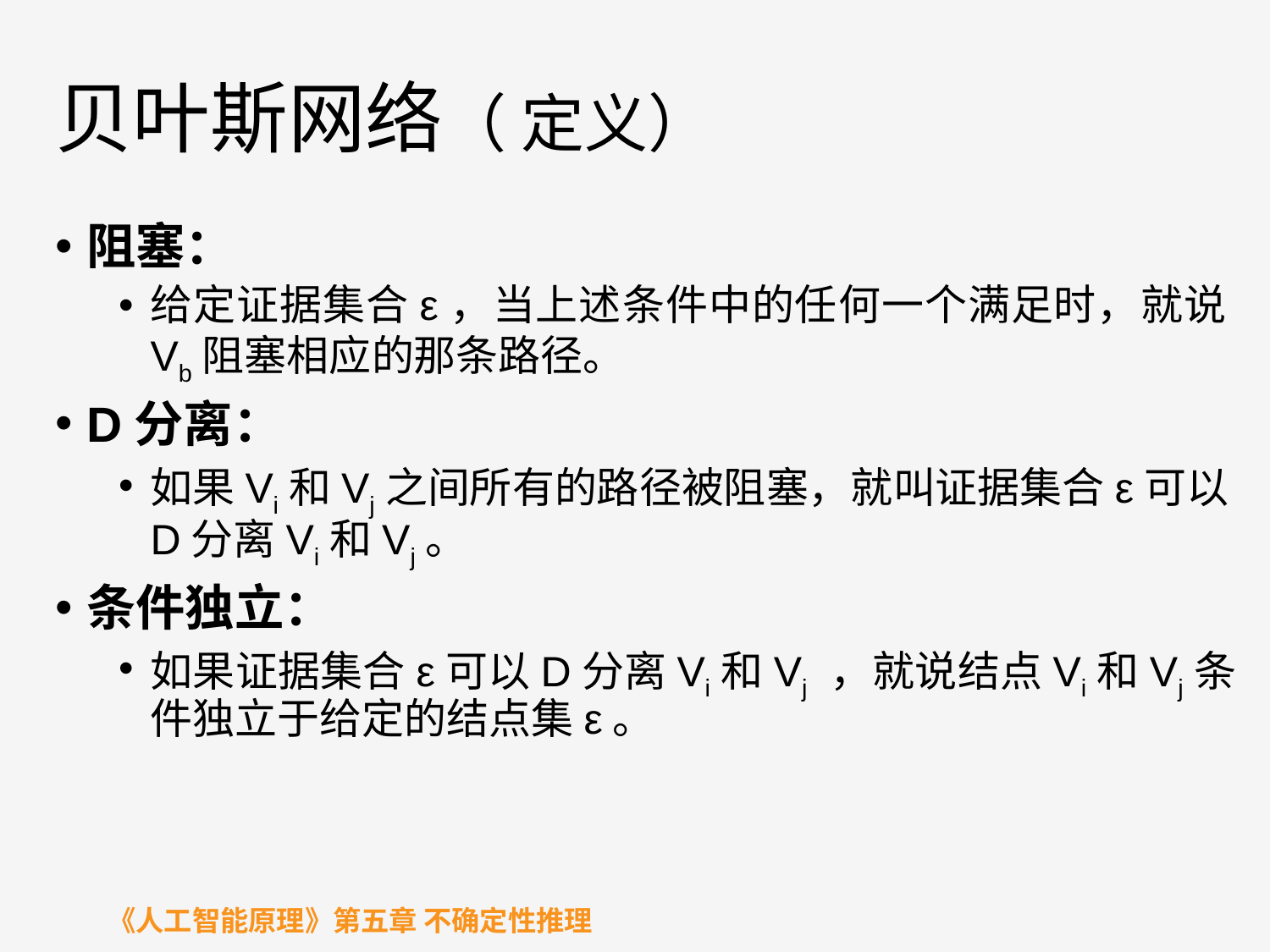

# 贝叶斯网络（ 定义）
阻塞：
给定证据集合ε，当上述条件中的任何一个满足时，就说Vb阻塞相应的那条路径。
D分离：
如果Vi和Vj之间所有的路径被阻塞，就叫证据集合ε可以D分离Vi和Vj。
条件独立：
如果证据集合ε可以D分离Vi和Vj ，就说结点Vi和Vj条件独立于给定的结点集ε。

《人工智能原理》第五章 不确定性推理